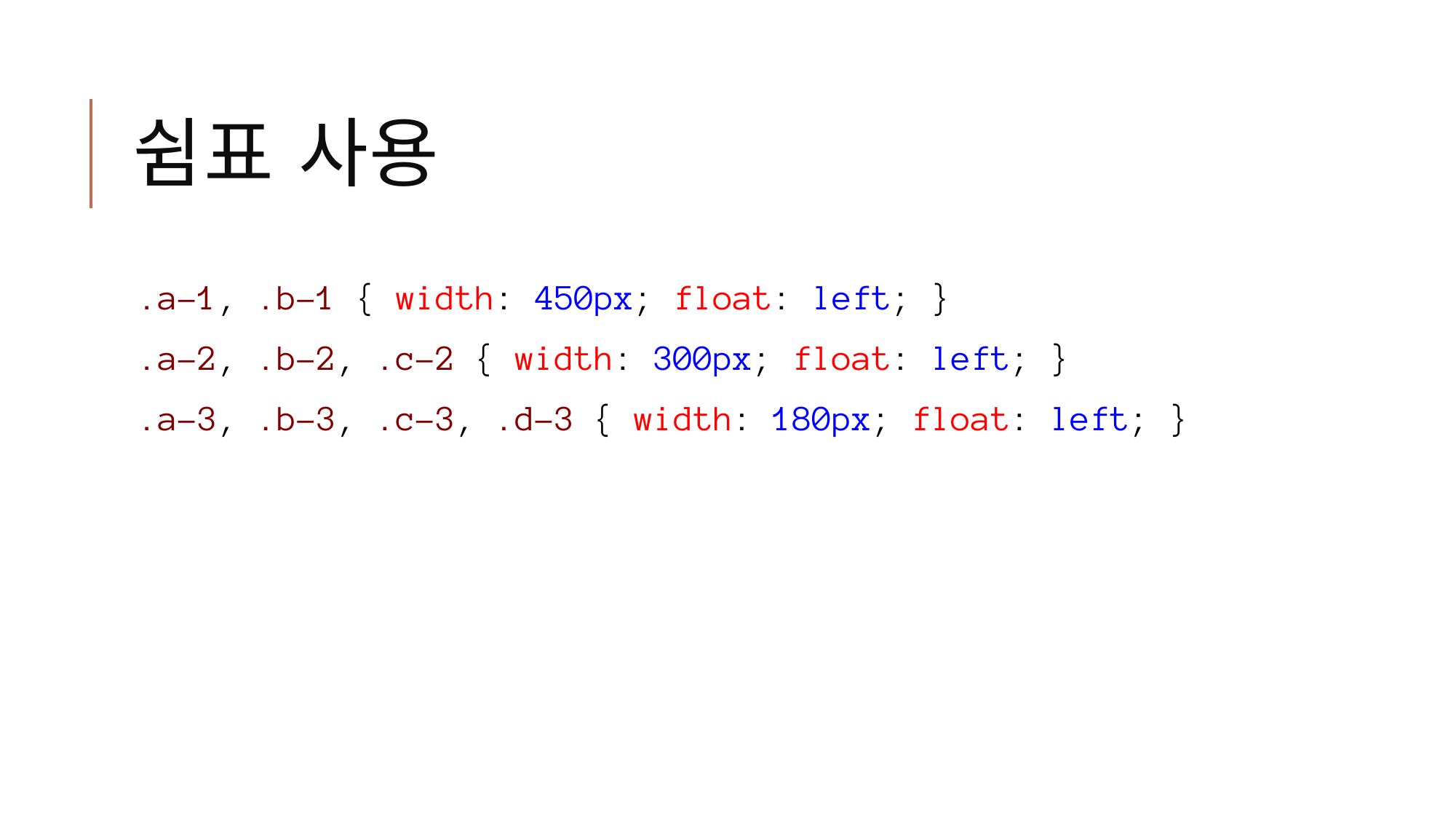

# 쉼표 사용
.a-1, .b-1 { width: 450px; float: left; }
.a-2, .b-2, .c-2 { width: 300px; float: left; }
.a-3, .b-3, .c-3, .d-3 { width: 180px; float: left; }